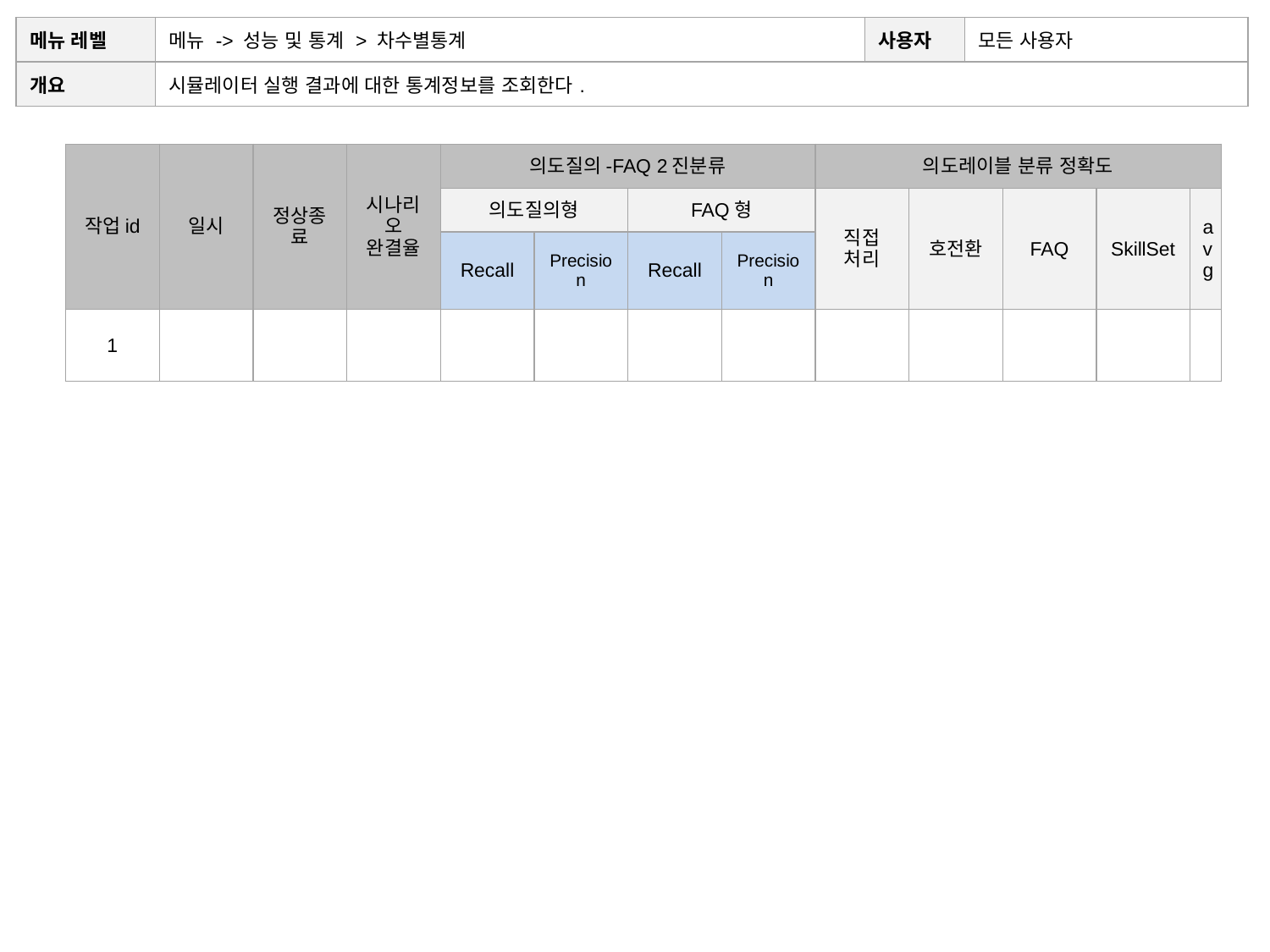

| 메뉴 레벨 | 메뉴 -> 성능 및 통계 > 차수별통계 | 사용자 | 모든 사용자 |
| --- | --- | --- | --- |
| 개요 | 시뮬레이터 실행 결과에 대한 통계정보를 조회한다. |  |  |
| 작업id | 일시 | 정상종료 | 시나리오 완결율 | 의도질의-FAQ 2진분류 |  |  |  | 의도레이블 분류 정확도 |  |  |  |  |
| --- | --- | --- | --- | --- | --- | --- | --- | --- | --- | --- | --- | --- |
|  |  |  |  | 의도질의형 |  | FAQ형 |  | 직접 처리 | 호전환 | FAQ | SkillSet | avg |
|  |  |  |  | Recall | Precision | Recall | Precision |  |  |  |  |  |
| 1 |  |  |  |  |  |  |  |  |  |  |  |  |